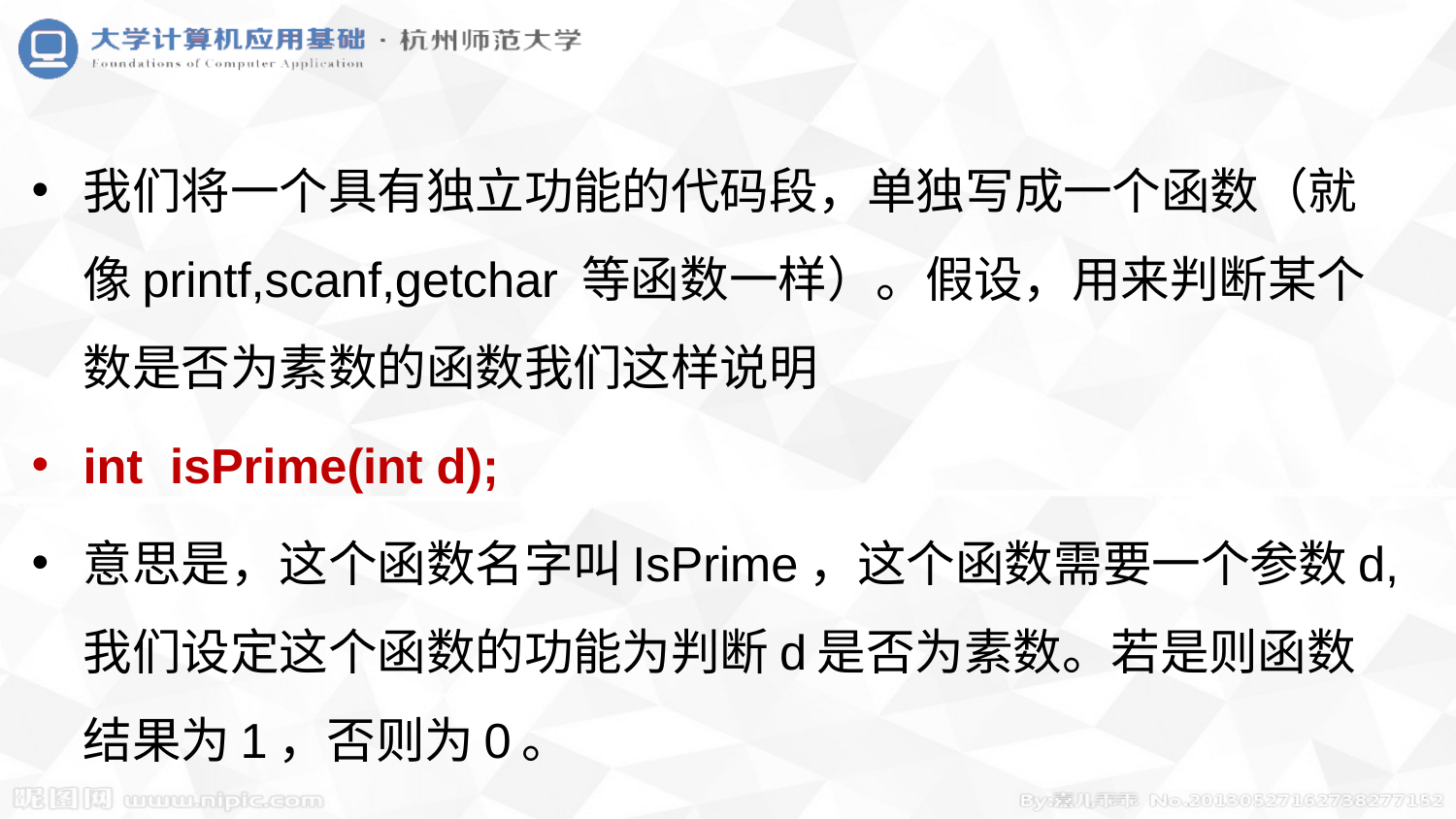

我们将一个具有独立功能的代码段，单独写成一个函数（就像printf,scanf,getchar 等函数一样）。假设，用来判断某个数是否为素数的函数我们这样说明
int  isPrime(int d);
意思是，这个函数名字叫IsPrime，这个函数需要一个参数d, 我们设定这个函数的功能为判断d是否为素数。若是则函数结果为1，否则为0。